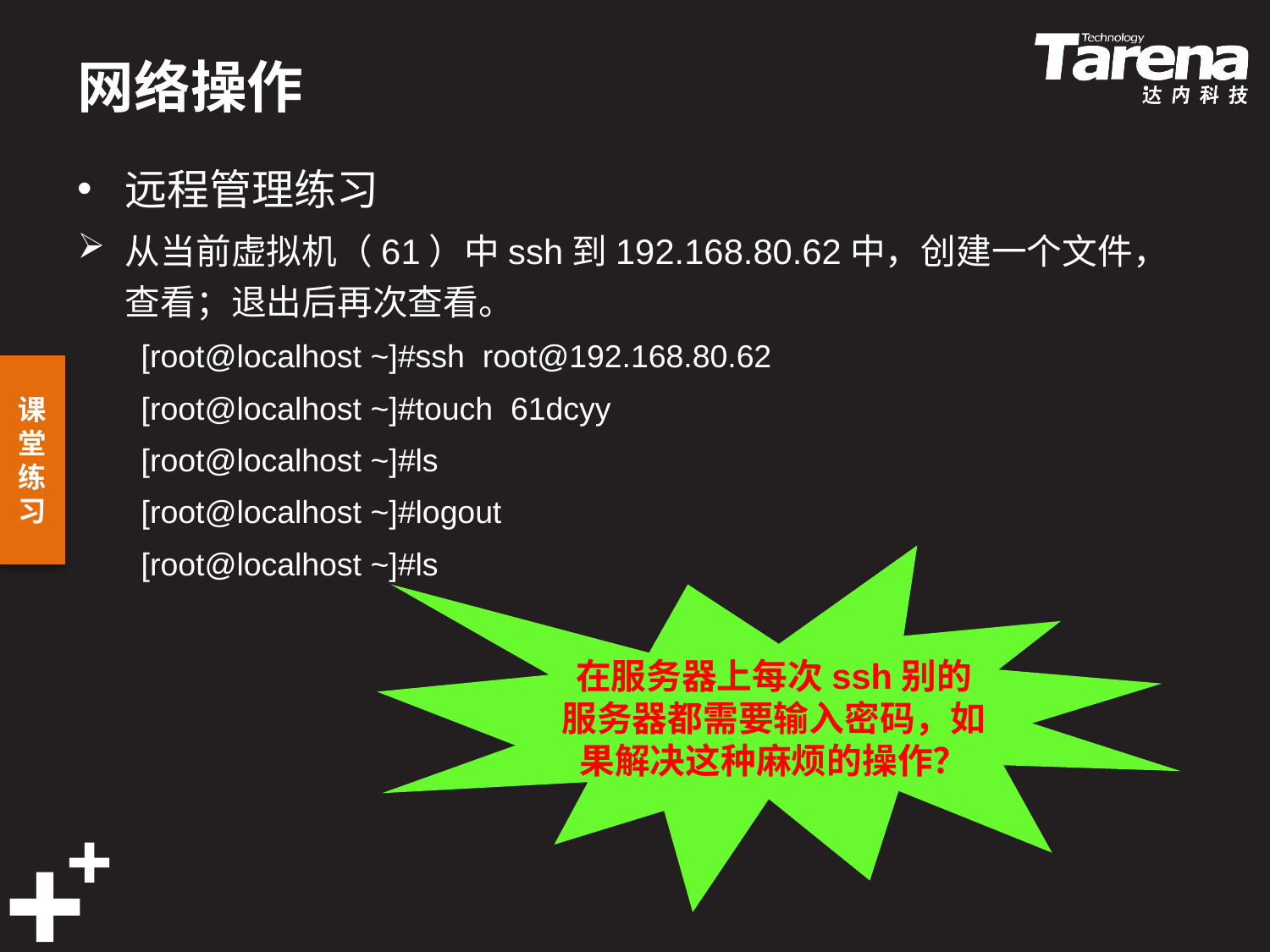

# 网络操作
远程管理练习
从当前虚拟机（61）中ssh到192.168.80.62中，创建一个文件，查看；退出后再次查看。
[root@localhost ~]#ssh  root@192.168.80.62
[root@localhost ~]#touch  61dcyy
[root@localhost ~]#ls
[root@localhost ~]#logout
[root@localhost ~]#ls
在服务器上每次ssh别的服务器都需要输入密码，如果解决这种麻烦的操作？